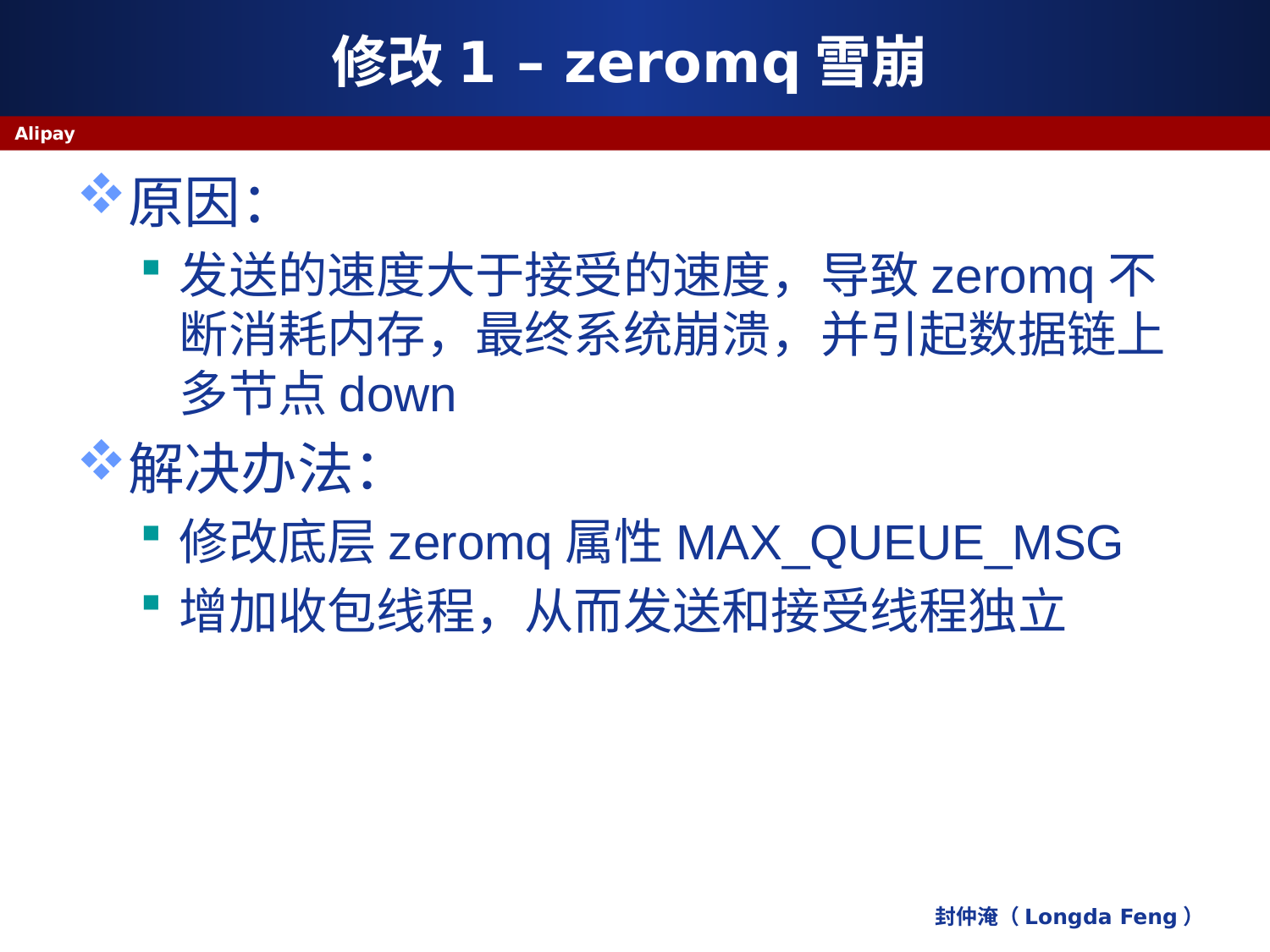

# 修改1 – zeromq雪崩
Alipay
原因：
发送的速度大于接受的速度，导致zeromq不断消耗内存，最终系统崩溃，并引起数据链上多节点down
解决办法：
修改底层zeromq属性MAX_QUEUE_MSG
增加收包线程，从而发送和接受线程独立

封仲淹（Longda Feng）